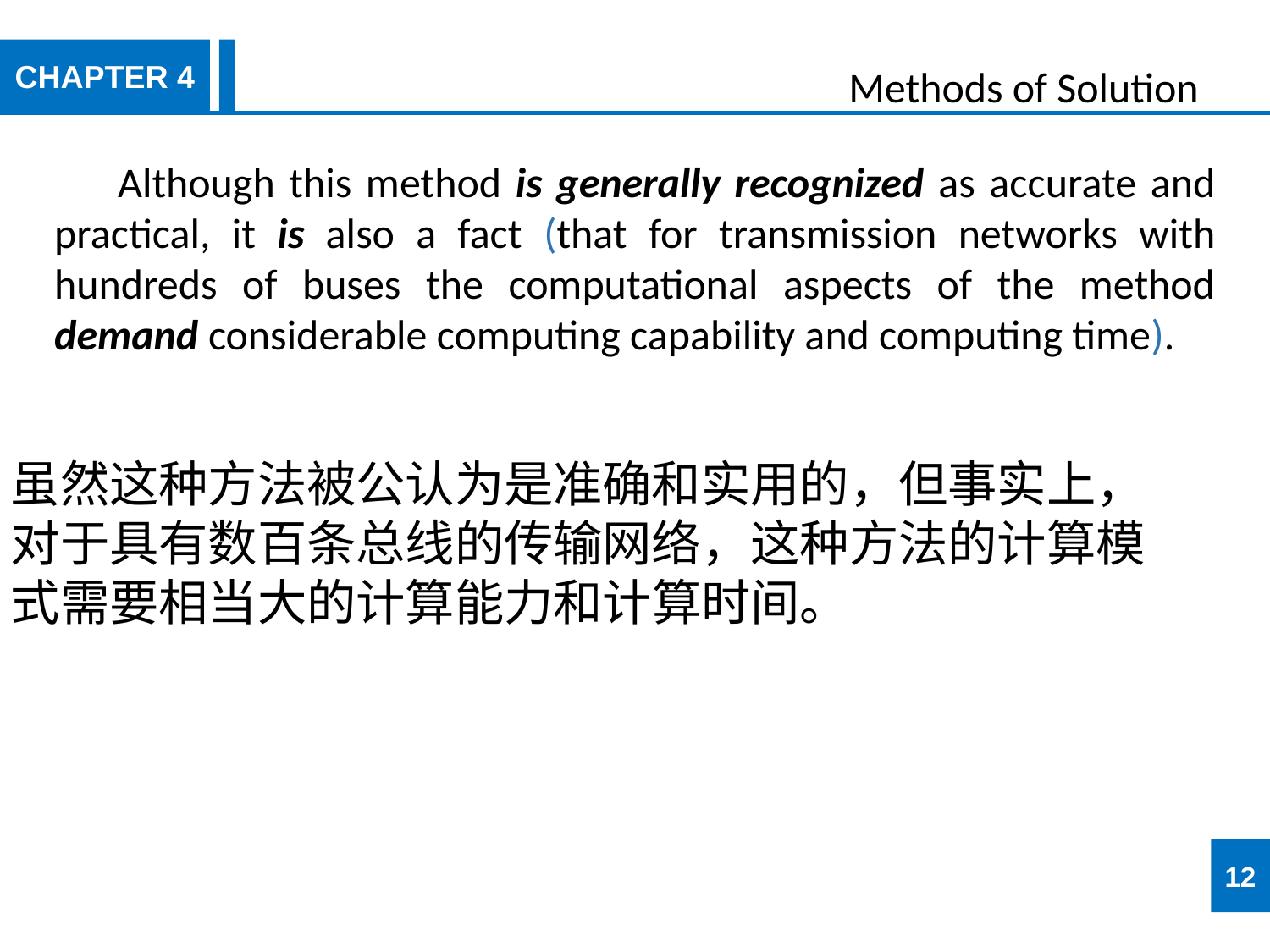

CHAPTER 4

Methods of Solution
Although this method is generally recognized as accurate and practical, it is also a fact (that for transmission networks with hundreds of buses the computational aspects of the method demand considerable computing capability and computing time).
虽然这种方法被公认为是准确和实用的，但事实上，对于具有数百条总线的传输网络，这种方法的计算模式需要相当大的计算能力和计算时间。
12